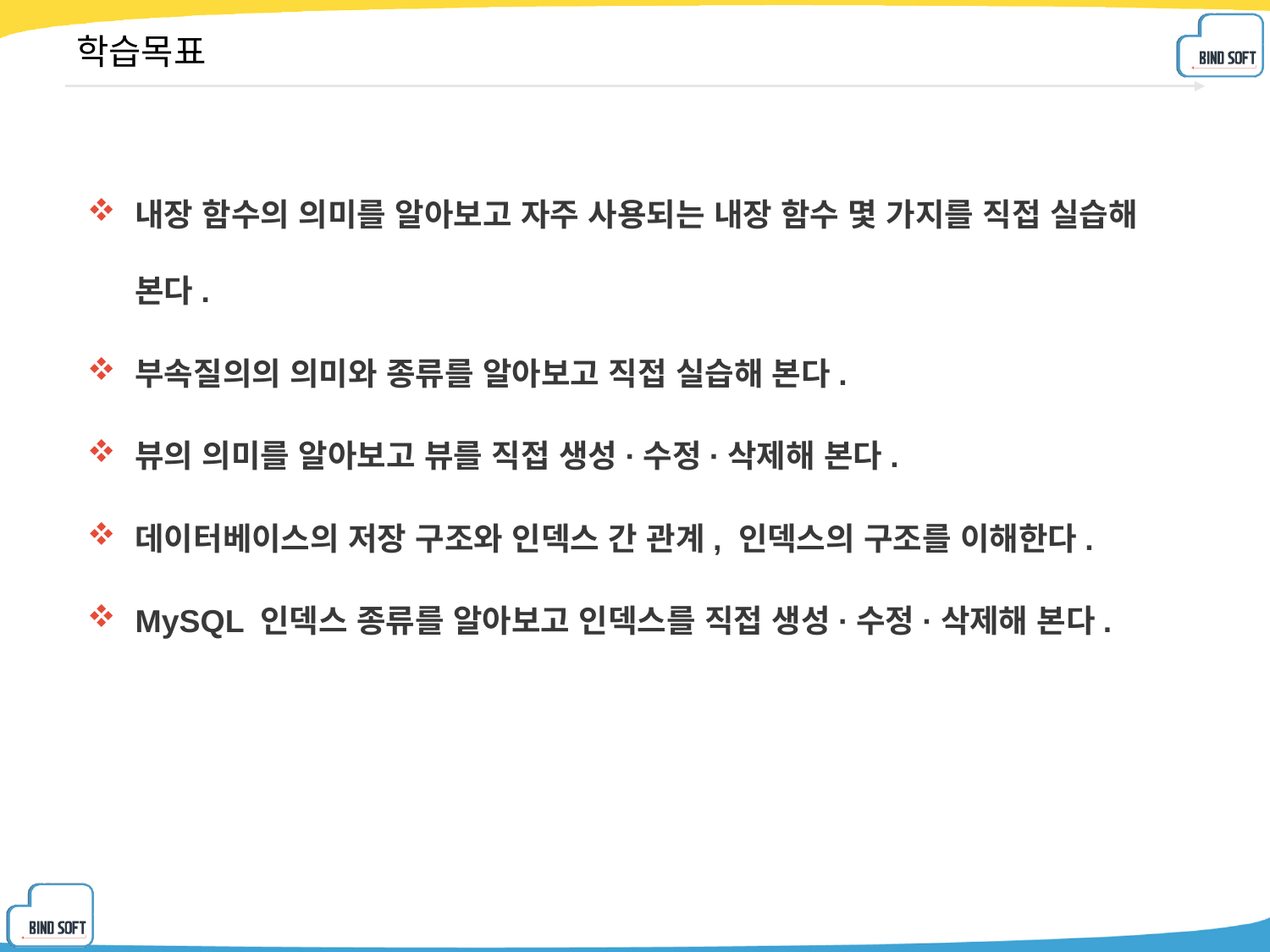

# 학습목표
내장 함수의 의미를 알아보고 자주 사용되는 내장 함수 몇 가지를 직접 실습해 본다.
부속질의의 의미와 종류를 알아보고 직접 실습해 본다.
뷰의 의미를 알아보고 뷰를 직접 생성·수정·삭제해 본다.
데이터베이스의 저장 구조와 인덱스 간 관계, 인덱스의 구조를 이해한다.
MySQL 인덱스 종류를 알아보고 인덱스를 직접 생성·수정·삭제해 본다.